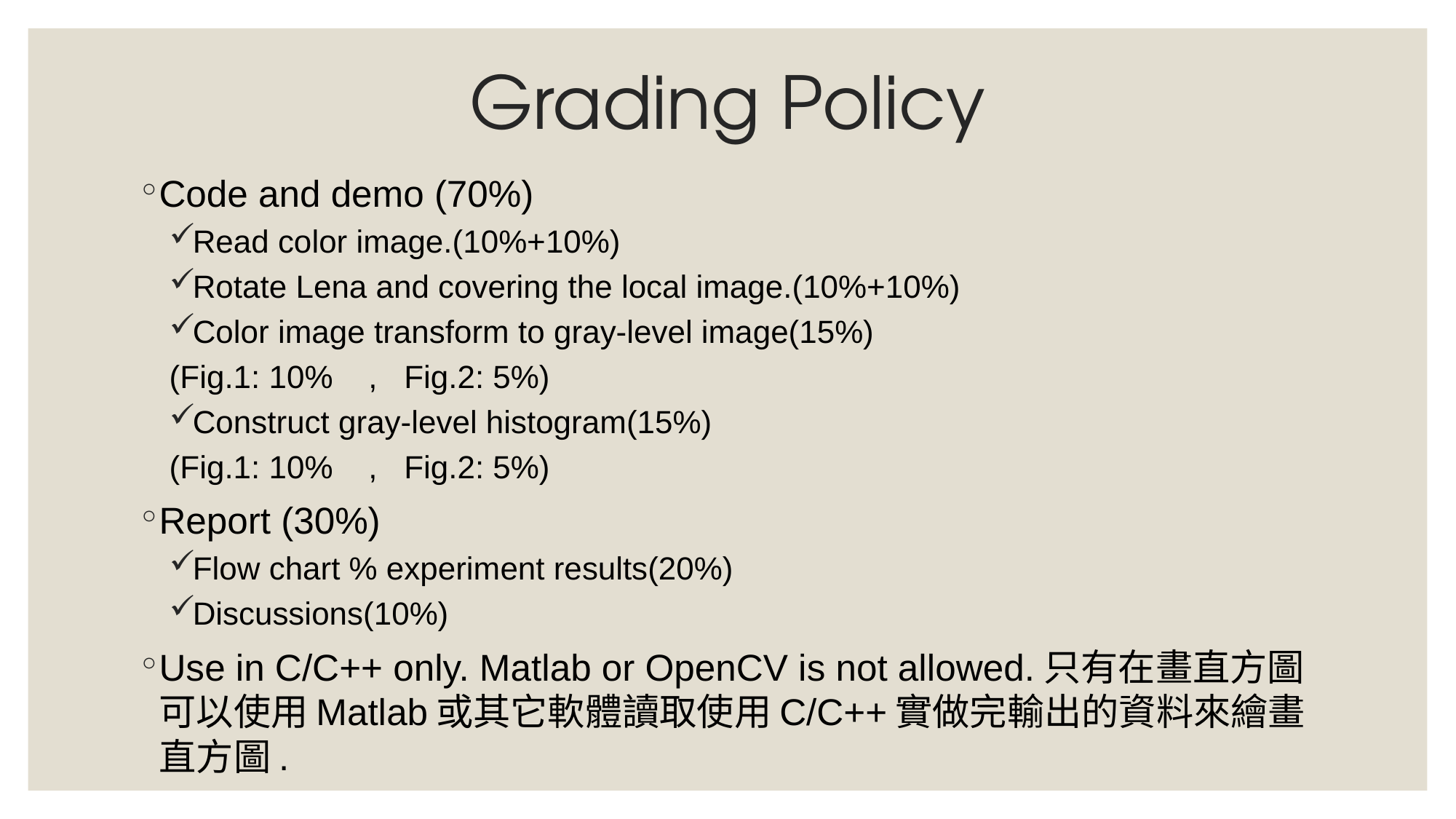

# Grading Policy
Code and demo (70%)
Read color image.(10%+10%)
Rotate Lena and covering the local image.(10%+10%)
Color image transform to gray-level image(15%)
(Fig.1: 10%    ,   Fig.2: 5%)
Construct gray-level histogram(15%)
(Fig.1: 10%    ,   Fig.2: 5%)
Report (30%)
Flow chart % experiment results(20%)
Discussions(10%)
Use in C/C++ only. Matlab or OpenCV is not allowed.只有在畫直方圖可以使用Matlab或其它軟體讀取使用C/C++實做完輸出的資料來繪畫直方圖.